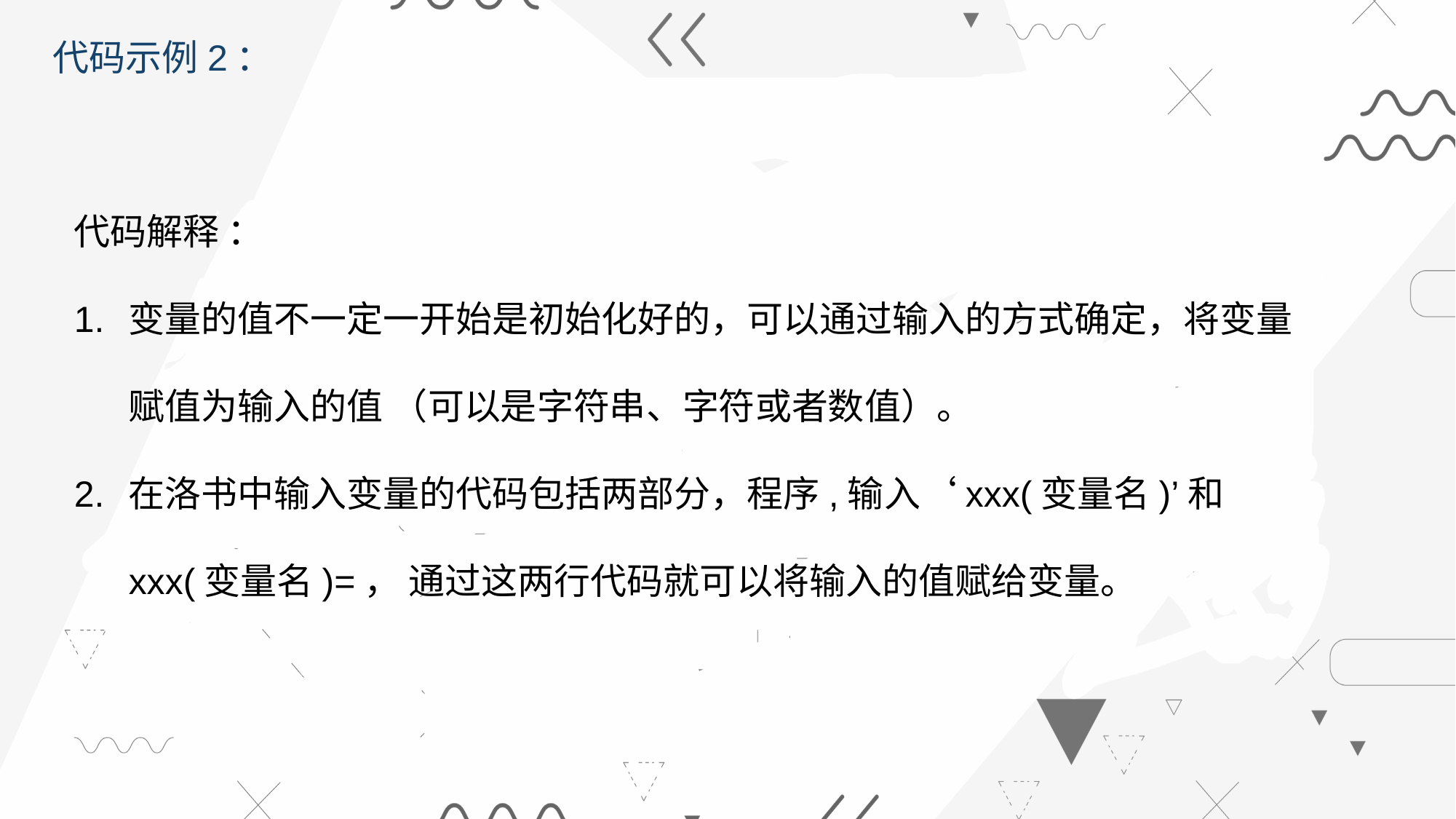

代码示例2：
代码解释 ：
变量的值不一定一开始是初始化好的，可以通过输入的方式确定，将变量赋值为输入的值 （可以是字符串、字符或者数值）。
在洛书中输入变量的代码包括两部分，程序,输入‘xxx(变量名)’和xxx(变量名)=， 通过这两行代码就可以将输入的值赋给变量。